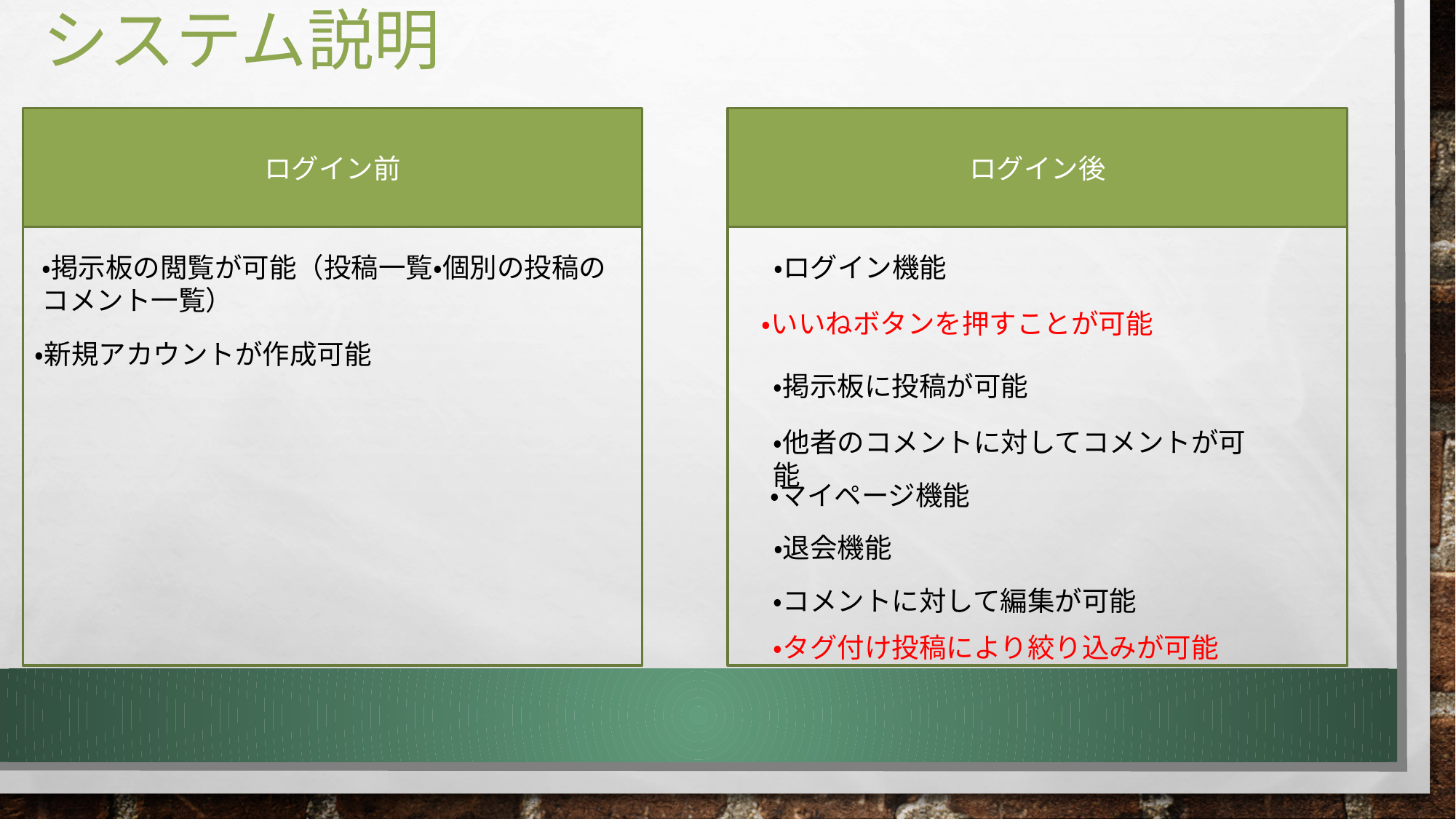

# システム説明
ログイン前
ログイン後

・掲示板の閲覧が可能（投稿一覧・個別の投稿のコメント一覧）
・ログイン機能
・いいねボタンを押すことが可能
・新規アカウントが作成可能
・掲示板に投稿が可能
・他者のコメントに対してコメントが可能
・マイページ機能
・退会機能
・コメントに対して編集が可能
・タグ付け投稿により絞り込みが可能